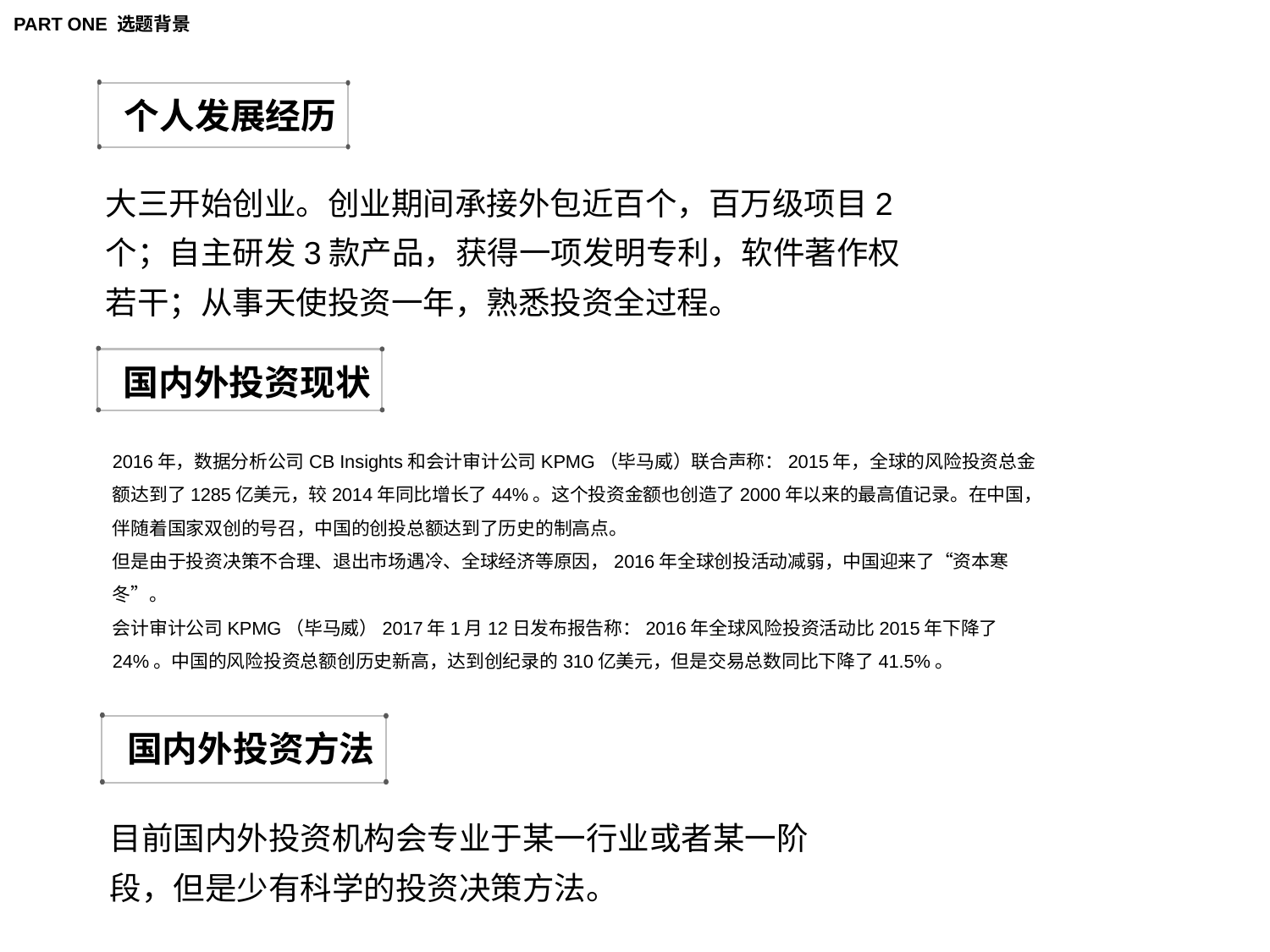

PART ONE 选题背景

个人发展经历
大三开始创业。创业期间承接外包近百个，百万级项目2个；自主研发3款产品，获得一项发明专利，软件著作权若干；从事天使投资一年，熟悉投资全过程。

国内外投资现状
2016年，数据分析公司CB Insights和会计审计公司KPMG（毕马威）联合声称：2015年，全球的风险投资总金额达到了1285亿美元，较2014年同比增长了44%。这个投资金额也创造了2000年以来的最高值记录。在中国，伴随着国家双创的号召，中国的创投总额达到了历史的制高点。
但是由于投资决策不合理、退出市场遇冷、全球经济等原因，2016年全球创投活动减弱，中国迎来了“资本寒冬”。
会计审计公司KPMG（毕马威）2017年1月12日发布报告称：2016年全球风险投资活动比2015年下降了24%。中国的风险投资总额创历史新高，达到创纪录的310亿美元，但是交易总数同比下降了41.5%。

国内外投资方法
目前国内外投资机构会专业于某一行业或者某一阶段，但是少有科学的投资决策方法。